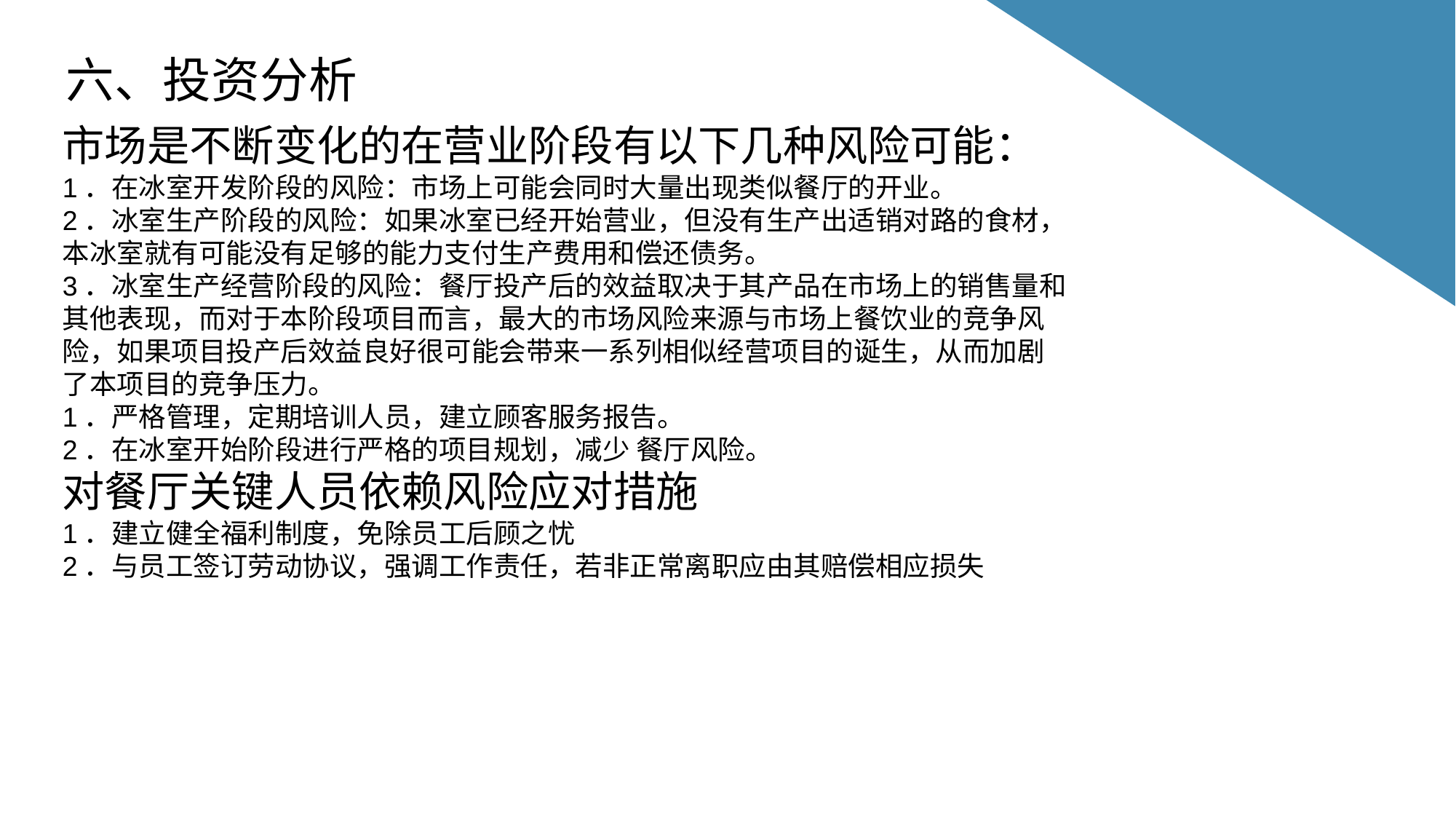

六、投资分析
市场是不断变化的在营业阶段有以下几种风险可能：
1．在冰室开发阶段的风险：市场上可能会同时大量出现类似餐厅的开业。
2．冰室生产阶段的风险：如果冰室已经开始营业，但没有生产出适销对路的食材，本冰室就有可能没有足够的能力支付生产费用和偿还债务。
3．冰室生产经营阶段的风险：餐厅投产后的效益取决于其产品在市场上的销售量和其他表现，而对于本阶段项目而言，最大的市场风险来源与市场上餐饮业的竞争风险，如果项目投产后效益良好很可能会带来一系列相似经营项目的诞生，从而加剧了本项目的竞争压力。
1．严格管理，定期培训人员，建立顾客服务报告。
2．在冰室开始阶段进行严格的项目规划，减少 餐厅风险。
对餐厅关键人员依赖风险应对措施
1．建立健全福利制度，免除员工后顾之忧
2．与员工签订劳动协议，强调工作责任，若非正常离职应由其赔偿相应损失